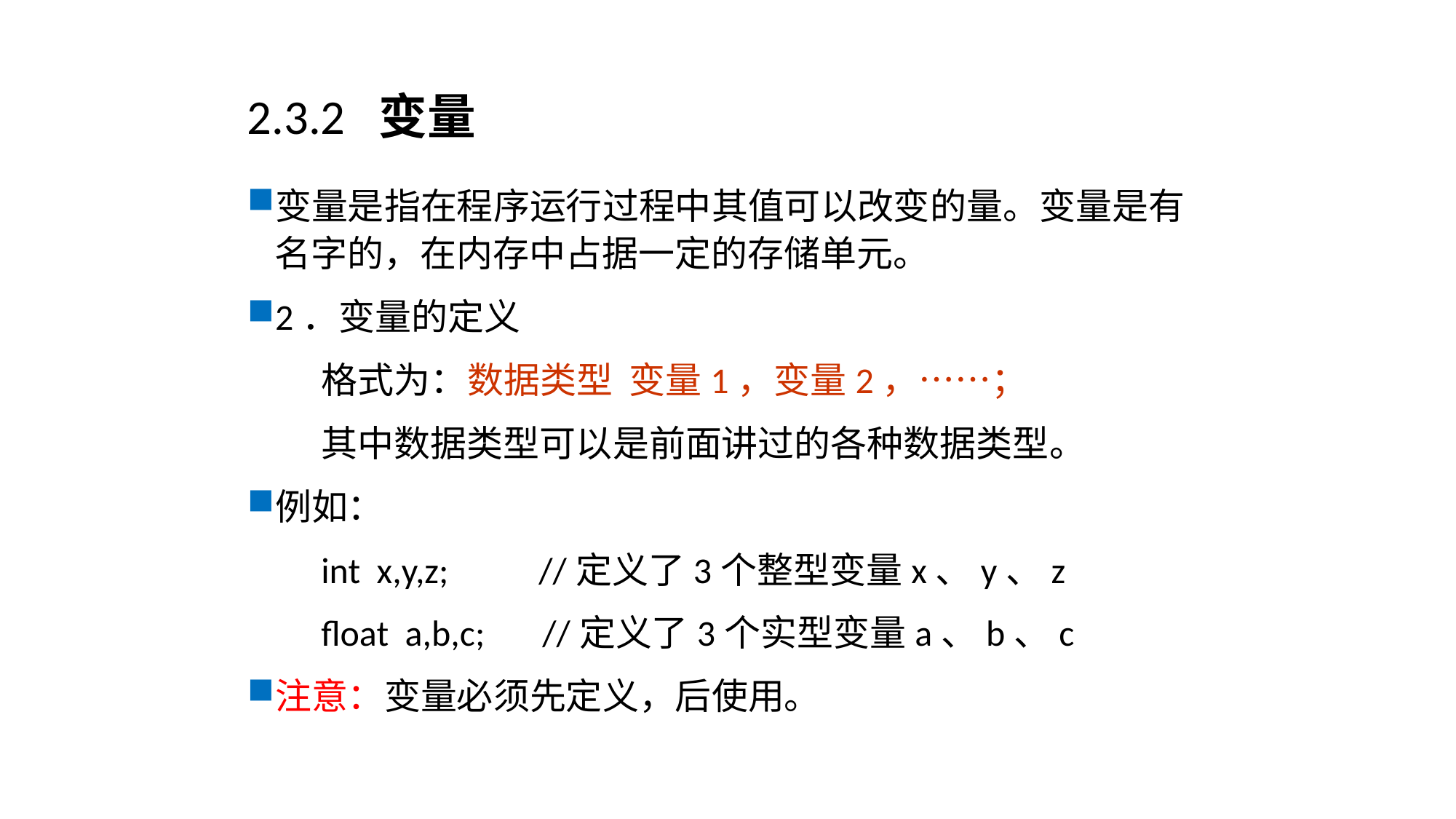

# 2.3.2  变量
变量是指在程序运行过程中其值可以改变的量。变量是有名字的，在内存中占据一定的存储单元。
2．变量的定义
        格式为：数据类型  变量1，变量2，……；
        其中数据类型可以是前面讲过的各种数据类型。
例如：
         int  x,y,z;           //定义了3个整型变量x、y、z
         float  a,b,c;       //定义了3个实型变量a、b、c
注意：变量必须先定义，后使用。